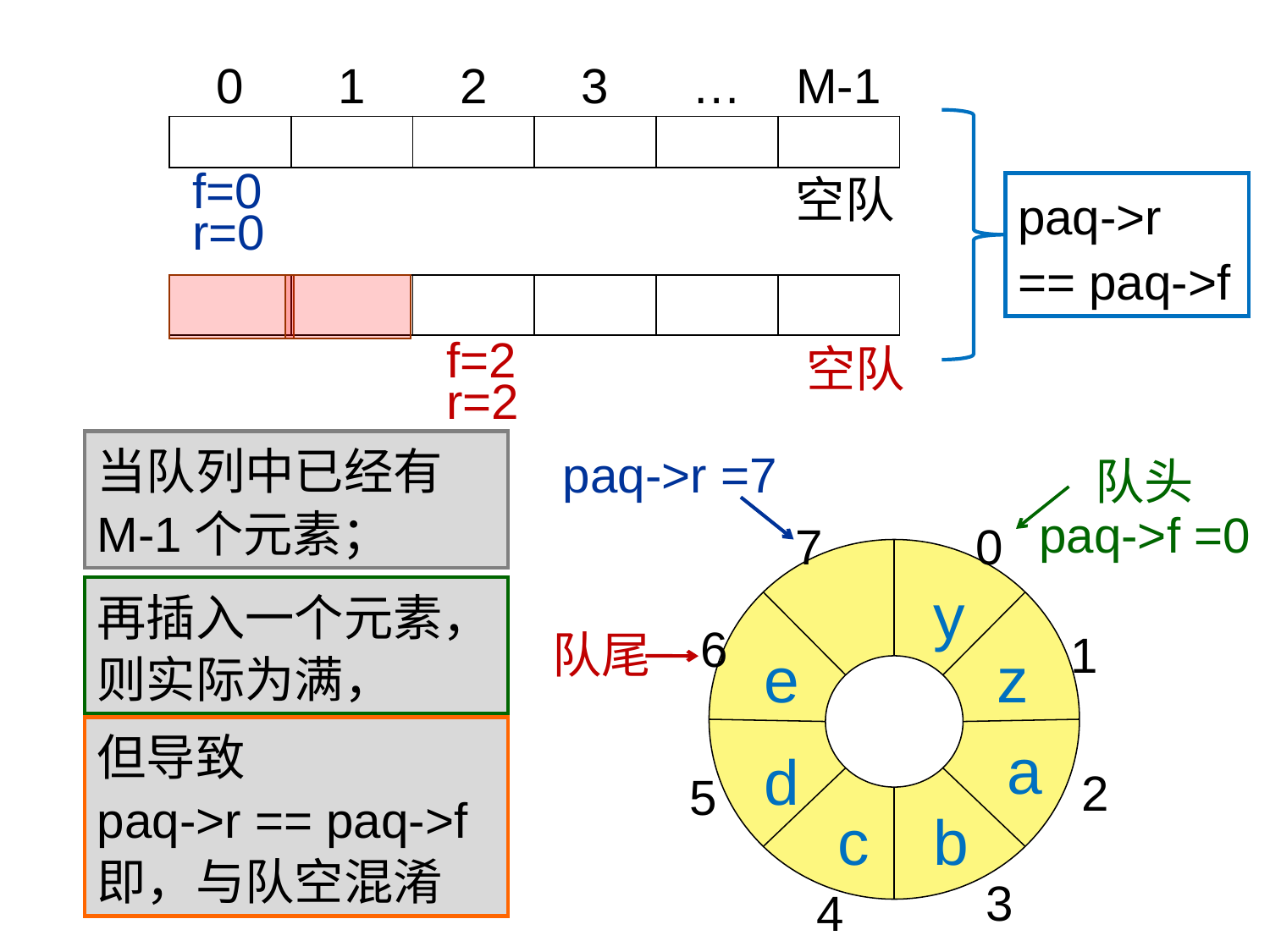

| 0 | 1 | 2 | 3 | … | M-1 |
| --- | --- | --- | --- | --- | --- |

|  |  |  |  |  |  |
| --- | --- | --- | --- | --- | --- |
f=0
r=0
空队
paq->r
== paq->f
|  |  |  |  |  |  |
| --- | --- | --- | --- | --- | --- |

f=2
r=2
空队
当队列中已经有M-1个元素；
paq->r =7
    队头
paq->f =0
7
0

y
再插入一个元素，则实际为满，
6
1
e
z
队尾

a
d
但导致
paq->r == paq->f
即，与队空混淆
2
5
c
b
3
4